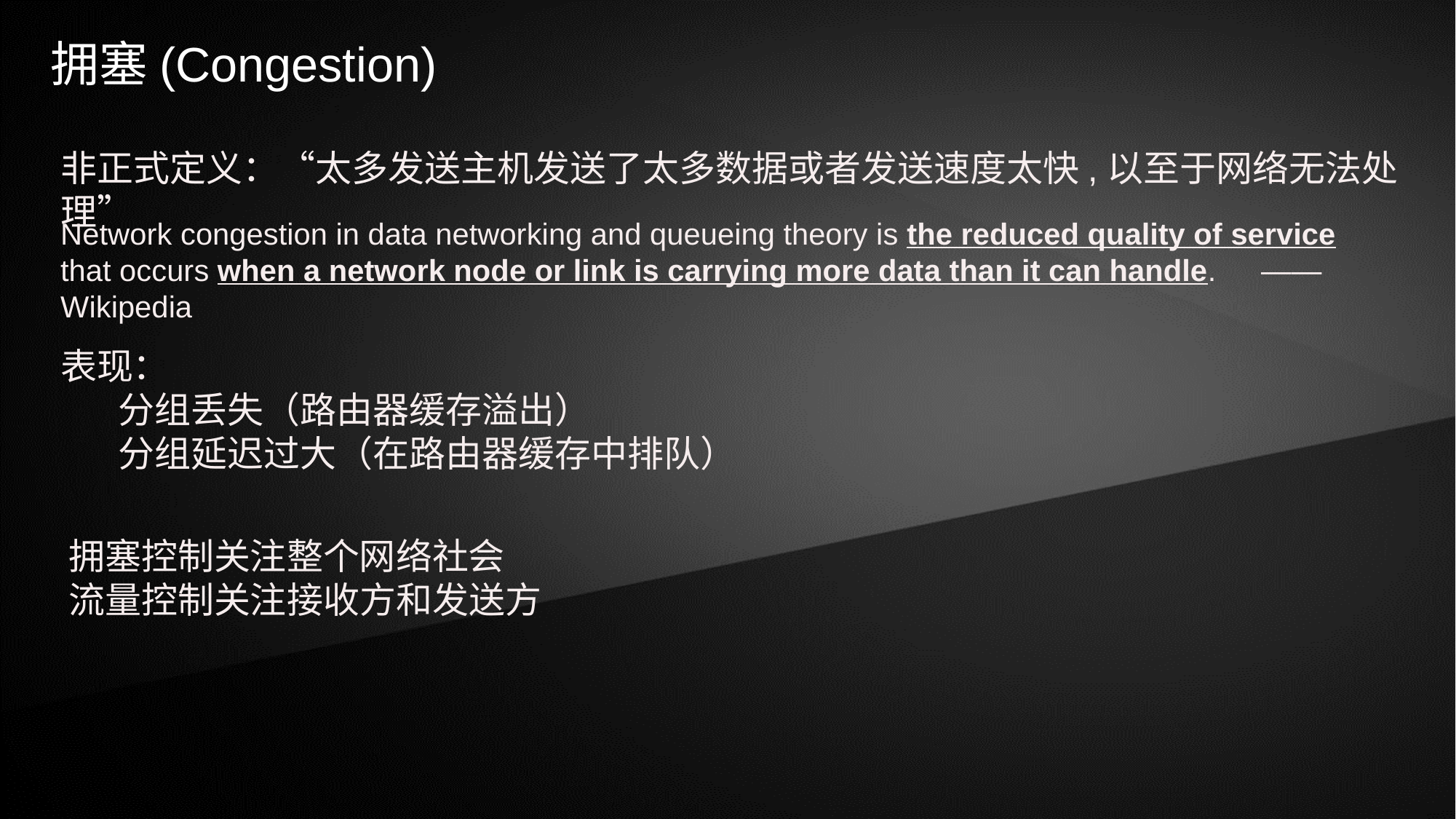

拥塞(Congestion)
非正式定义：“太多发送主机发送了太多数据或者发送速度太快,以至于网络无法处理”
Network congestion in data networking and queueing theory is the reduced quality of service that occurs when a network node or link is carrying more data than it can handle. 	——Wikipedia
表现：
      分组丢失（路由器缓存溢出）
      分组延迟过大（在路由器缓存中排队）
拥塞控制关注整个网络社会
流量控制关注接收方和发送方